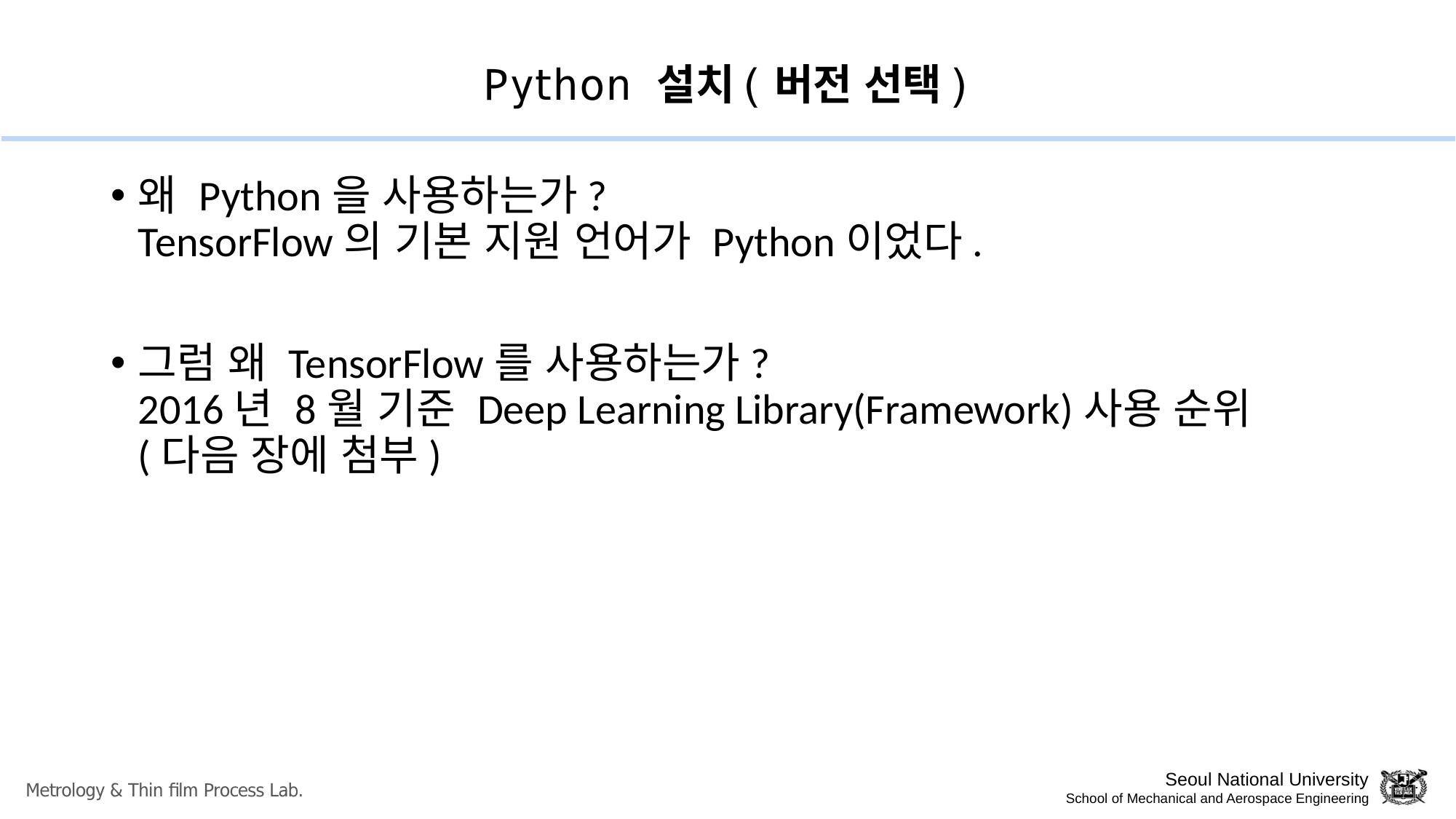

# Python 설치(버전 선택)
왜 Python을 사용하는가?
TensorFlow의 기본 지원 언어가 Python이었다.

그럼 왜 TensorFlow를 사용하는가?
2016년 8월 기준 Deep Learning Library(Framework)사용 순위
(다음 장에 첨부)